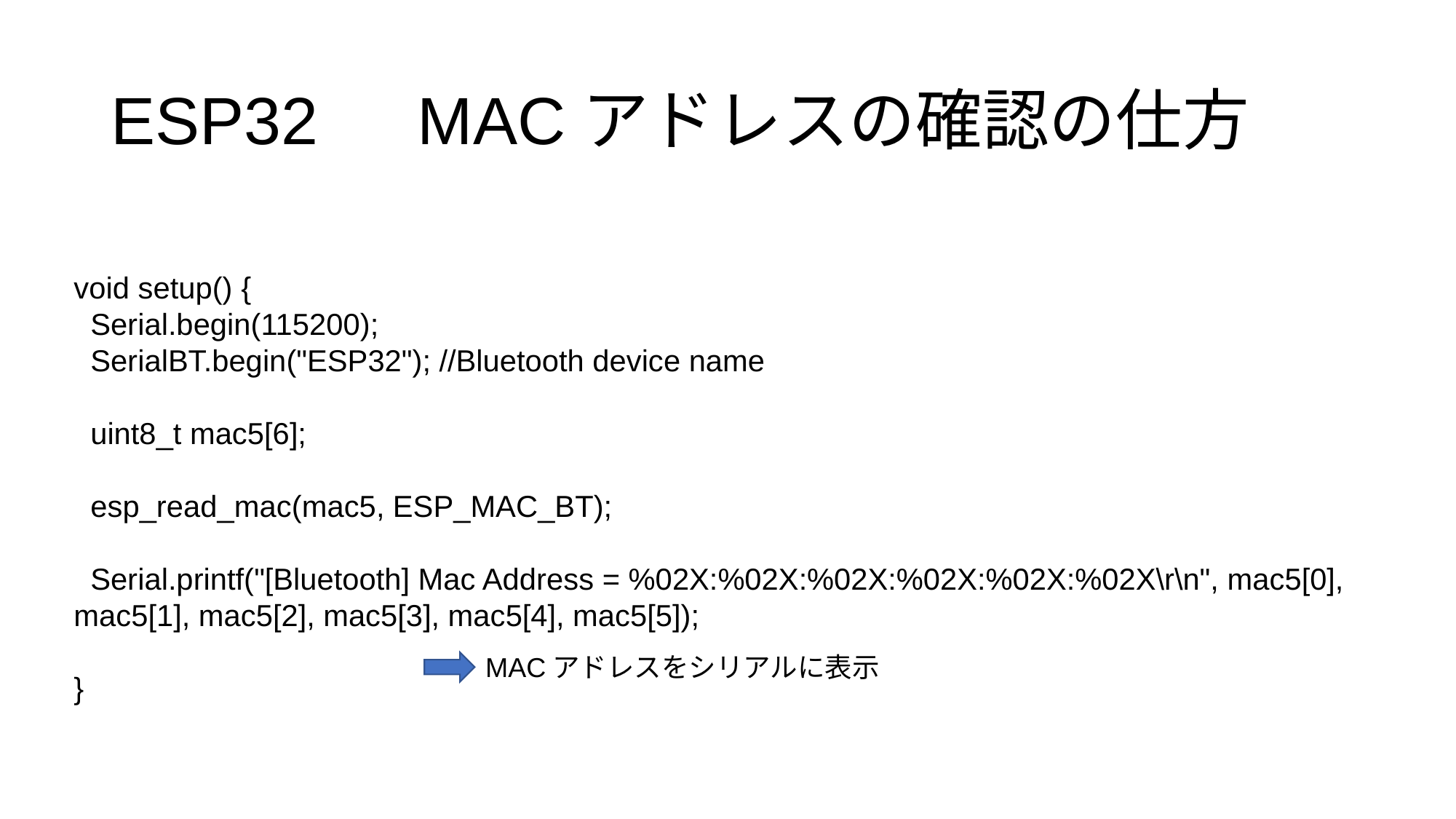

# ESP32　MACアドレスの確認の仕方
void setup() {
  Serial.begin(115200);
  SerialBT.begin("ESP32"); //Bluetooth device name

  uint8_t mac5[6];

  esp_read_mac(mac5, ESP_MAC_BT);

  Serial.printf("[Bluetooth] Mac Address = %02X:%02X:%02X:%02X:%02X:%02X\r\n", mac5[0], mac5[1], mac5[2], mac5[3], mac5[4], mac5[5]);

}
MACアドレスをシリアルに表示